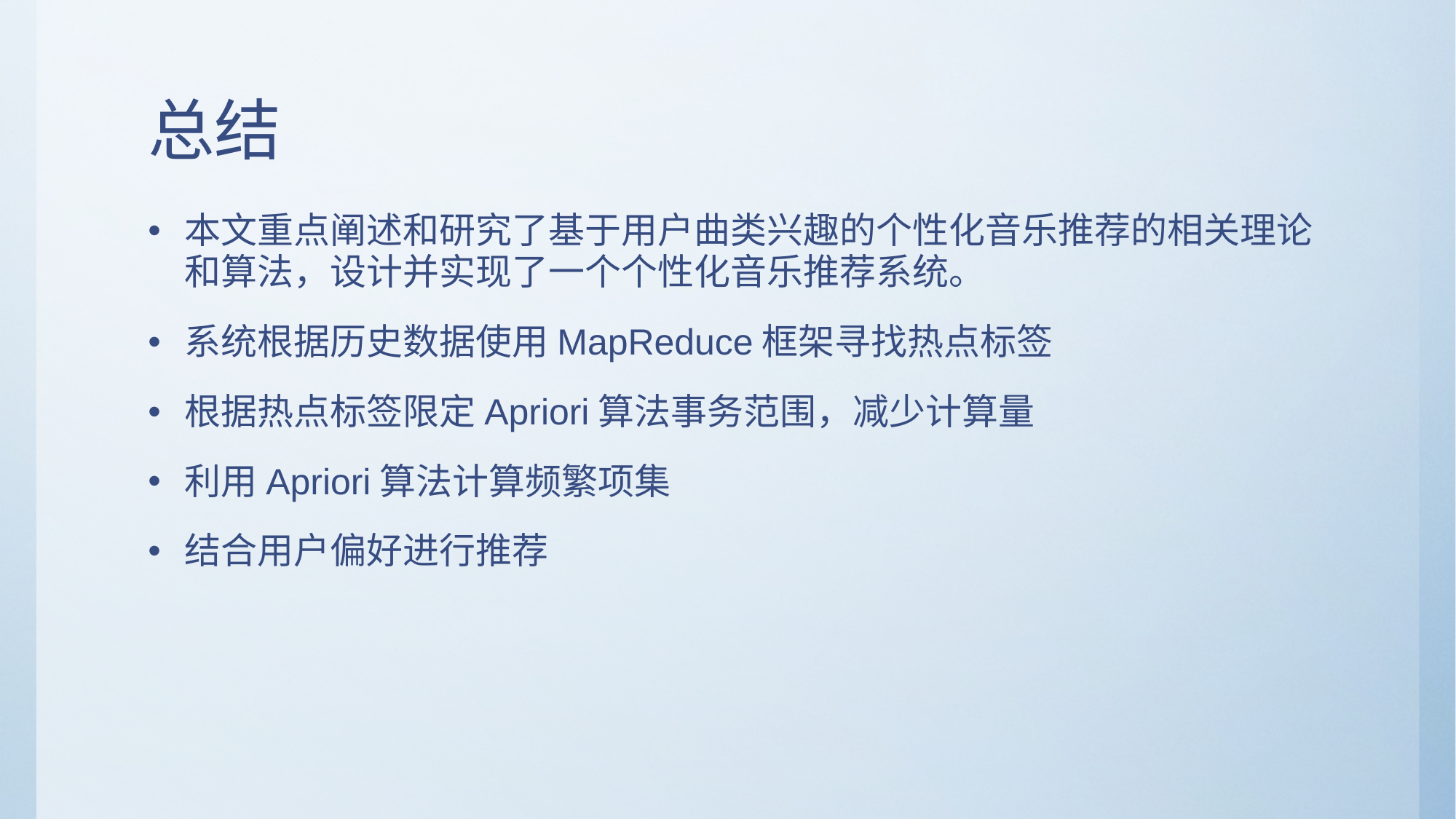

# 总结
本文重点阐述和研究了基于用户曲类兴趣的个性化音乐推荐的相关理论和算法，设计并实现了一个个性化音乐推荐系统。
系统根据历史数据使用MapReduce框架寻找热点标签
根据热点标签限定Apriori算法事务范围，减少计算量
利用Apriori算法计算频繁项集
结合用户偏好进行推荐